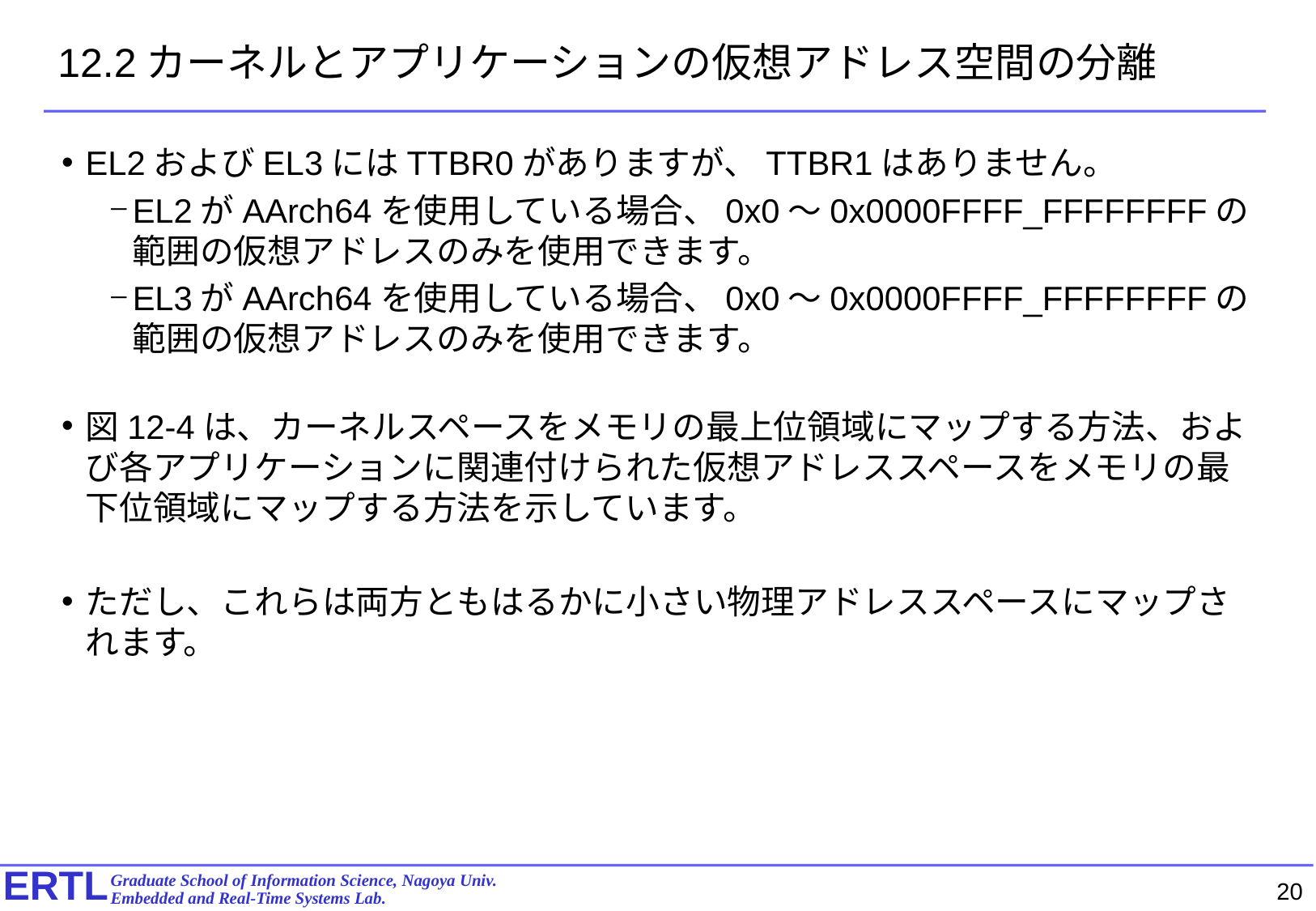

# 12.2カーネルとアプリケーションの仮想アドレス空間の分離
EL2およびEL3にはTTBR0がありますが、TTBR1はありません。
EL2がAArch64を使用している場合、0x0〜0x0000FFFF_FFFFFFFFの範囲の仮想アドレスのみを使用できます。
EL3がAArch64を使用している場合、0x0〜0x0000FFFF_FFFFFFFFの範囲の仮想アドレスのみを使用できます。
図12-4は、カーネルスペースをメモリの最上位領域にマップする方法、および各アプリケーションに関連付けられた仮想アドレススペースをメモリの最下位領域にマップする方法を示しています。

ただし、これらは両方ともはるかに小さい物理アドレススペースにマップされます。

20